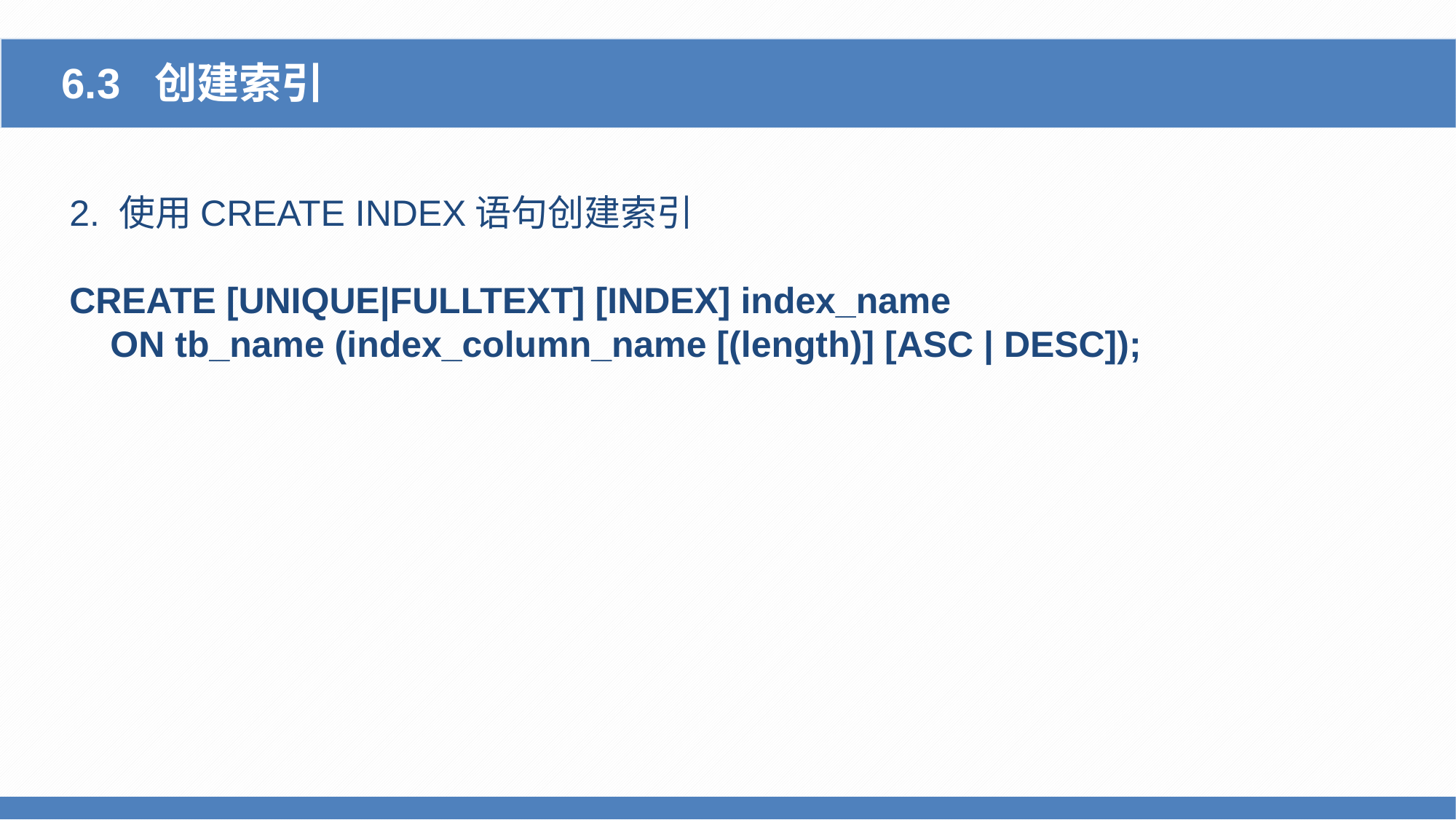

6.3  创建索引
2. 使用CREATE INDEX语句创建索引

CREATE [UNIQUE|FULLTEXT] [INDEX] index_name
    ON tb_name (index_column_name [(length)] [ASC | DESC]);